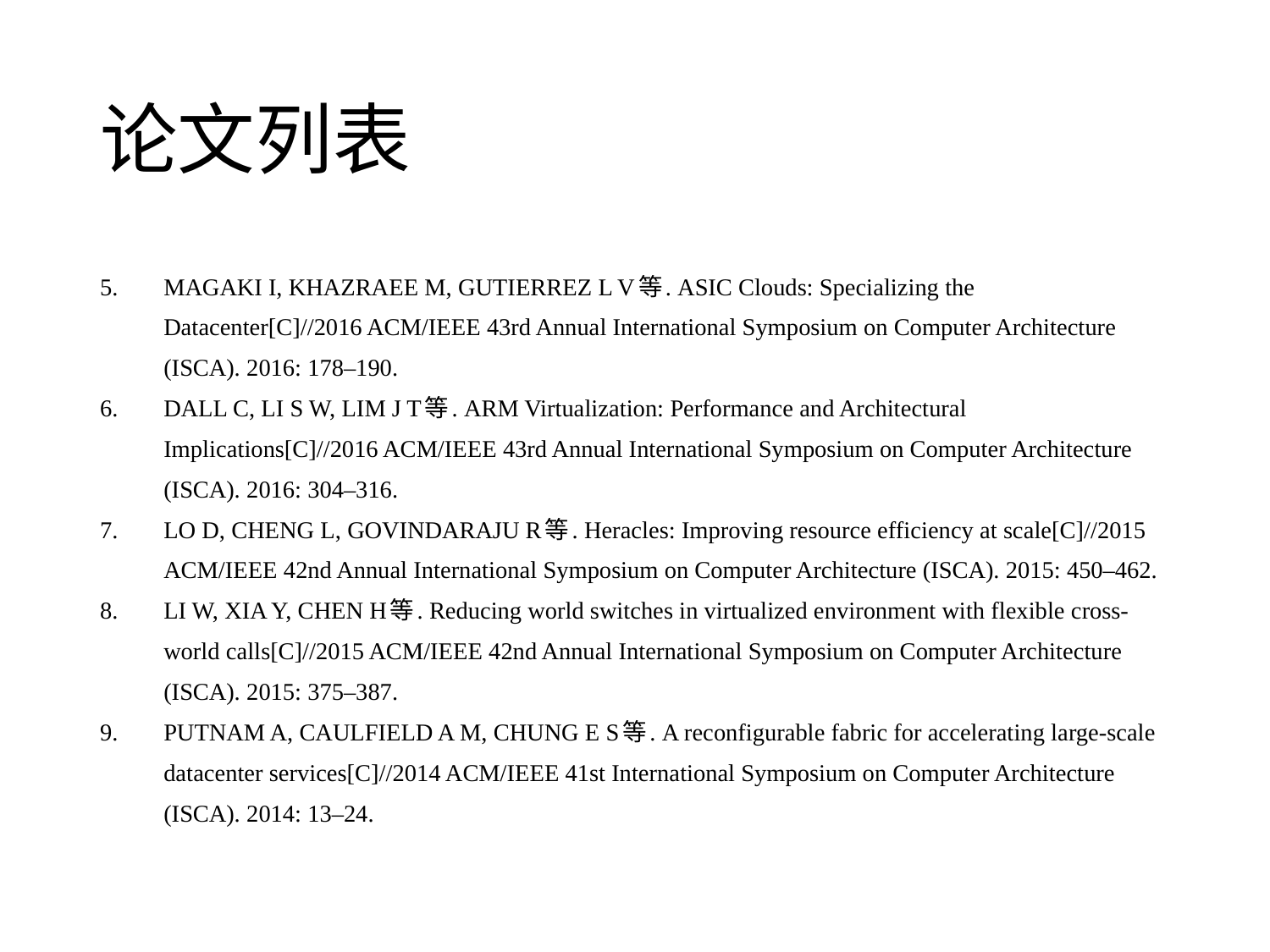

# 论文列表
MAGAKI I, KHAZRAEE M, GUTIERREZ L V等. ASIC Clouds: Specializing the Datacenter[C]//2016 ACM/IEEE 43rd Annual International Symposium on Computer Architecture (ISCA). 2016: 178–190.
DALL C, LI S W, LIM J T等. ARM Virtualization: Performance and Architectural Implications[C]//2016 ACM/IEEE 43rd Annual International Symposium on Computer Architecture (ISCA). 2016: 304–316.
LO D, CHENG L, GOVINDARAJU R等. Heracles: Improving resource efficiency at scale[C]//2015 ACM/IEEE 42nd Annual International Symposium on Computer Architecture (ISCA). 2015: 450–462.
LI W, XIA Y, CHEN H等. Reducing world switches in virtualized environment with flexible cross-world calls[C]//2015 ACM/IEEE 42nd Annual International Symposium on Computer Architecture (ISCA). 2015: 375–387.
PUTNAM A, CAULFIELD A M, CHUNG E S等. A reconfigurable fabric for accelerating large-scale datacenter services[C]//2014 ACM/IEEE 41st International Symposium on Computer Architecture (ISCA). 2014: 13–24.